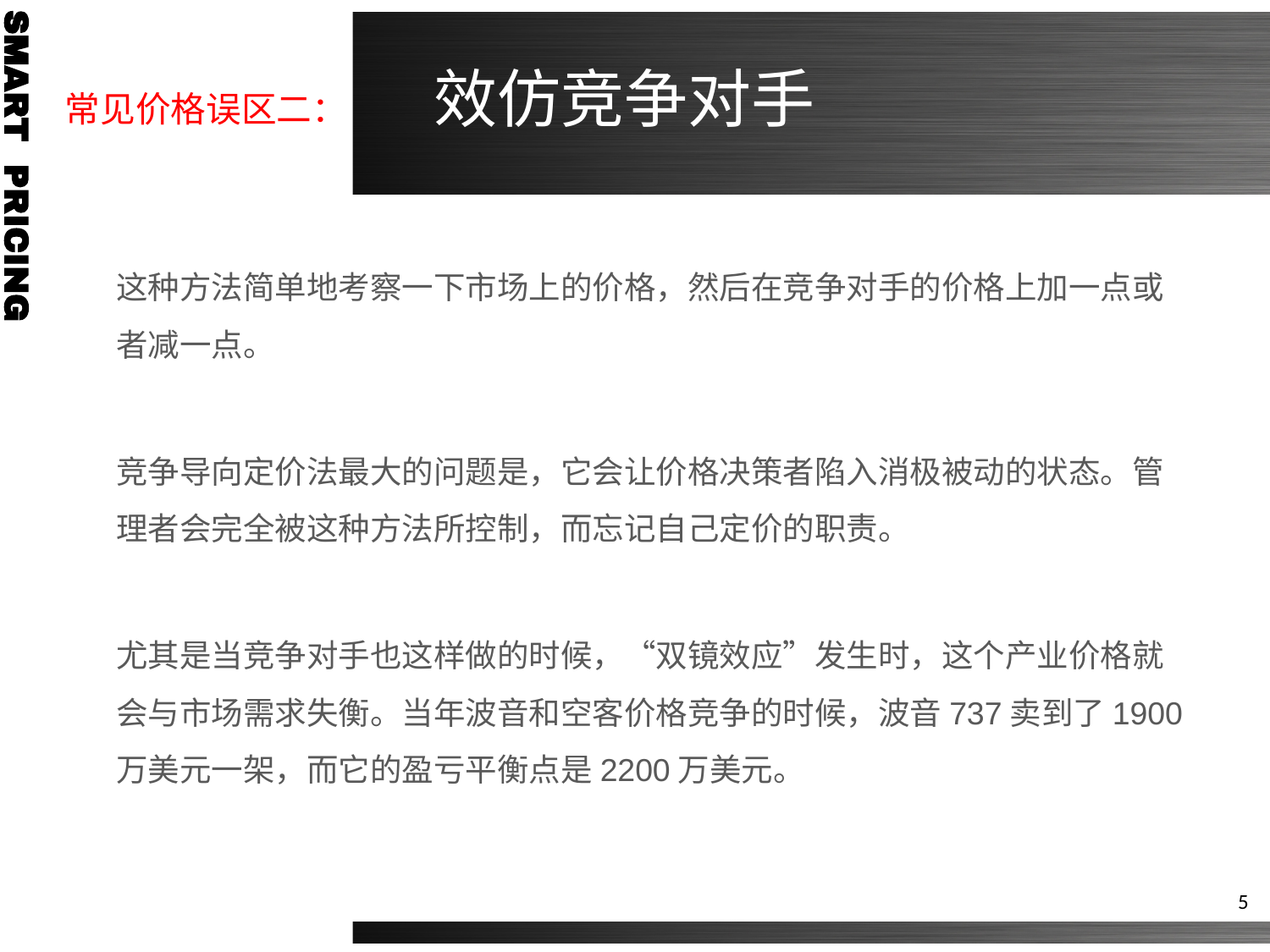

# 常见价格误区二：           效仿竞争对手
这种方法简单地考察一下市场上的价格，然后在竞争对手的价格上加一点或者减一点。

竞争导向定价法最大的问题是，它会让价格决策者陷入消极被动的状态。管理者会完全被这种方法所控制，而忘记自己定价的职责。

尤其是当竞争对手也这样做的时候，“双镜效应”发生时，这个产业价格就会与市场需求失衡。当年波音和空客价格竞争的时候，波音737卖到了1900万美元一架，而它的盈亏平衡点是2200万美元。